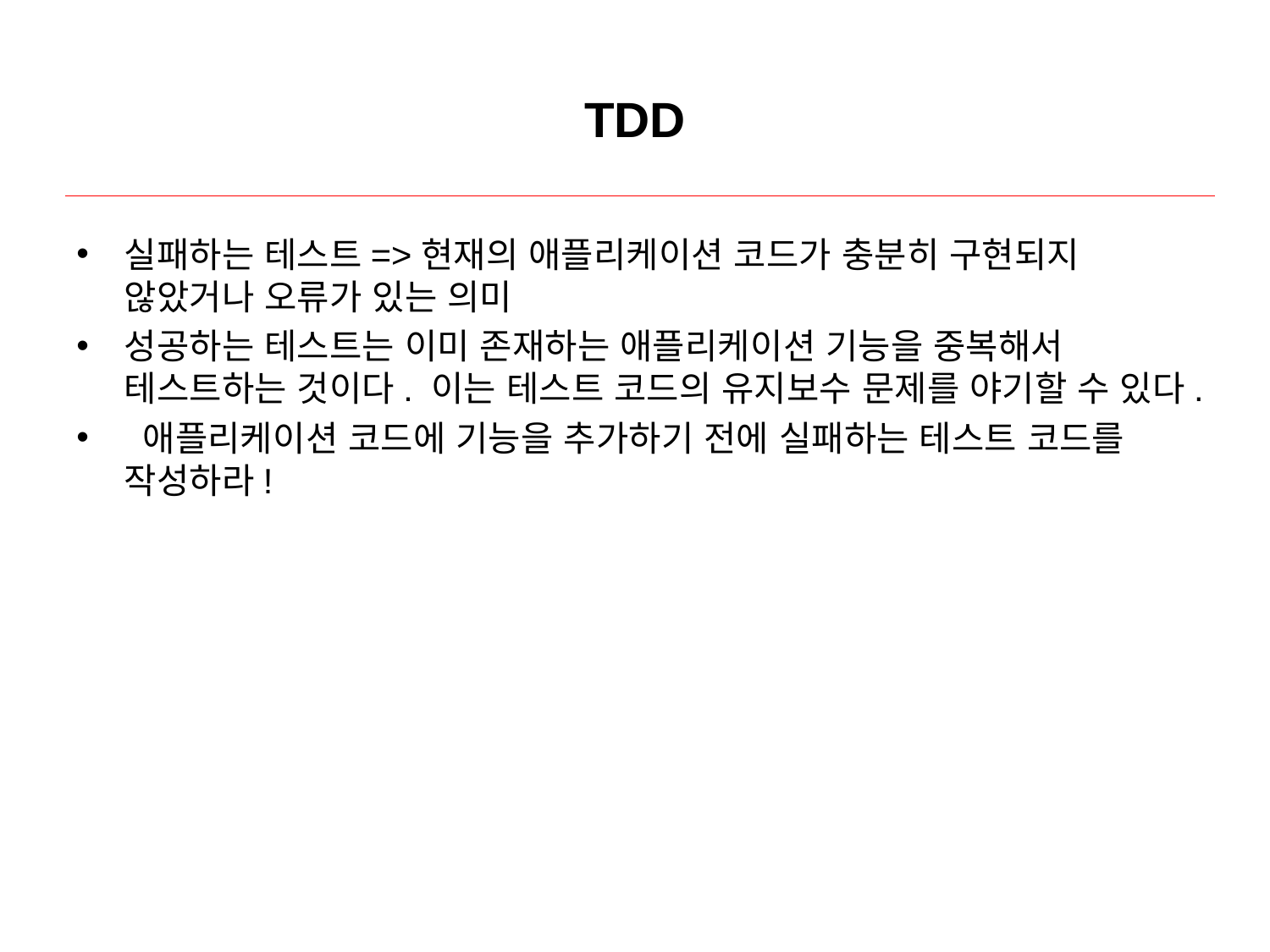

# TDD
실패하는 테스트=>현재의 애플리케이션 코드가 충분히 구현되지 않았거나 오류가 있는 의미
성공하는 테스트는 이미 존재하는 애플리케이션 기능을 중복해서 테스트하는 것이다. 이는 테스트 코드의 유지보수 문제를 야기할 수 있다.
 애플리케이션 코드에 기능을 추가하기 전에 실패하는 테스트 코드를 작성하라!